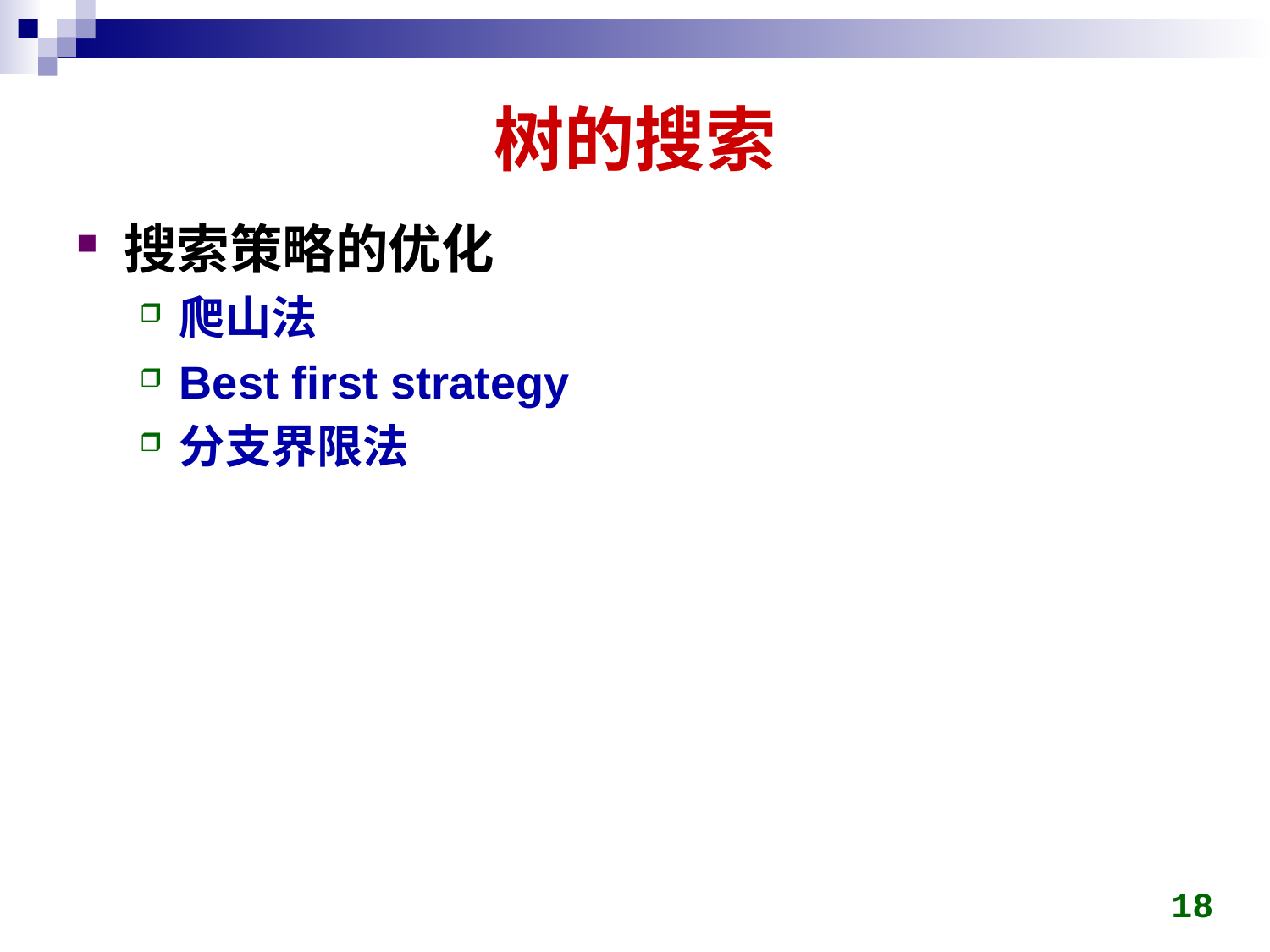

# 树的搜索
搜索策略的优化
爬山法
Best first strategy
分支界限法
18